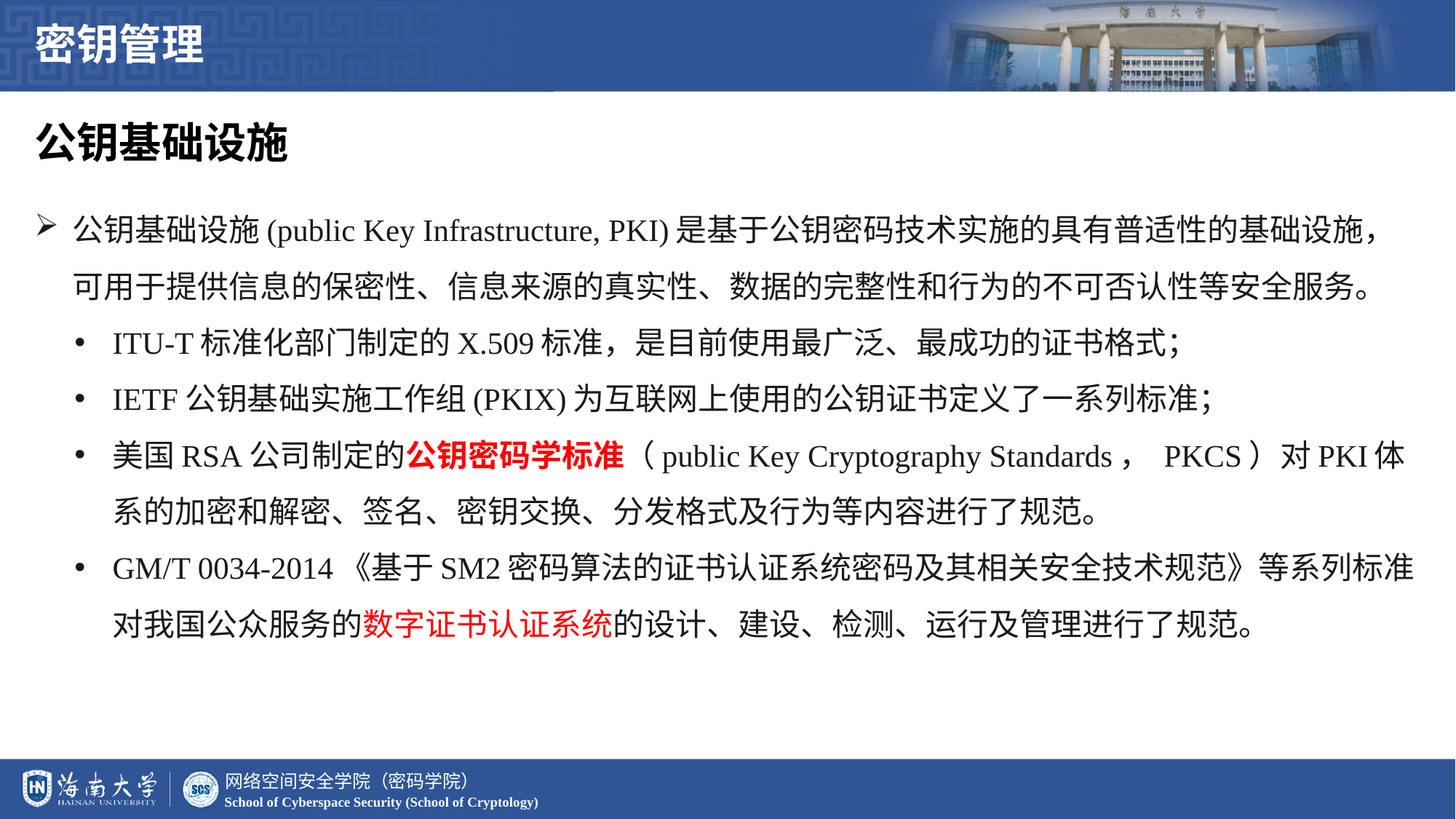

密钥管理
公钥基础设施
公钥基础设施(public Key Infrastructure, PKI)是基于公钥密码技术实施的具有普适性的基础设施，可用于提供信息的保密性、信息来源的真实性、数据的完整性和行为的不可否认性等安全服务。
ITU-T标准化部门制定的X.509标准，是目前使用最广泛、最成功的证书格式；
IETF公钥基础实施工作组(PKIX)为互联网上使用的公钥证书定义了一系列标准；
美国RSA公司制定的公钥密码学标准（public Key Cryptography Standards， PKCS）对PKI体系的加密和解密、签名、密钥交换、分发格式及行为等内容进行了规范。
GM/T 0034-2014《基于SM2密码算法的证书认证系统密码及其相关安全技术规范》等系列标准对我国公众服务的数字证书认证系统的设计、建设、检测、运行及管理进行了规范。
64